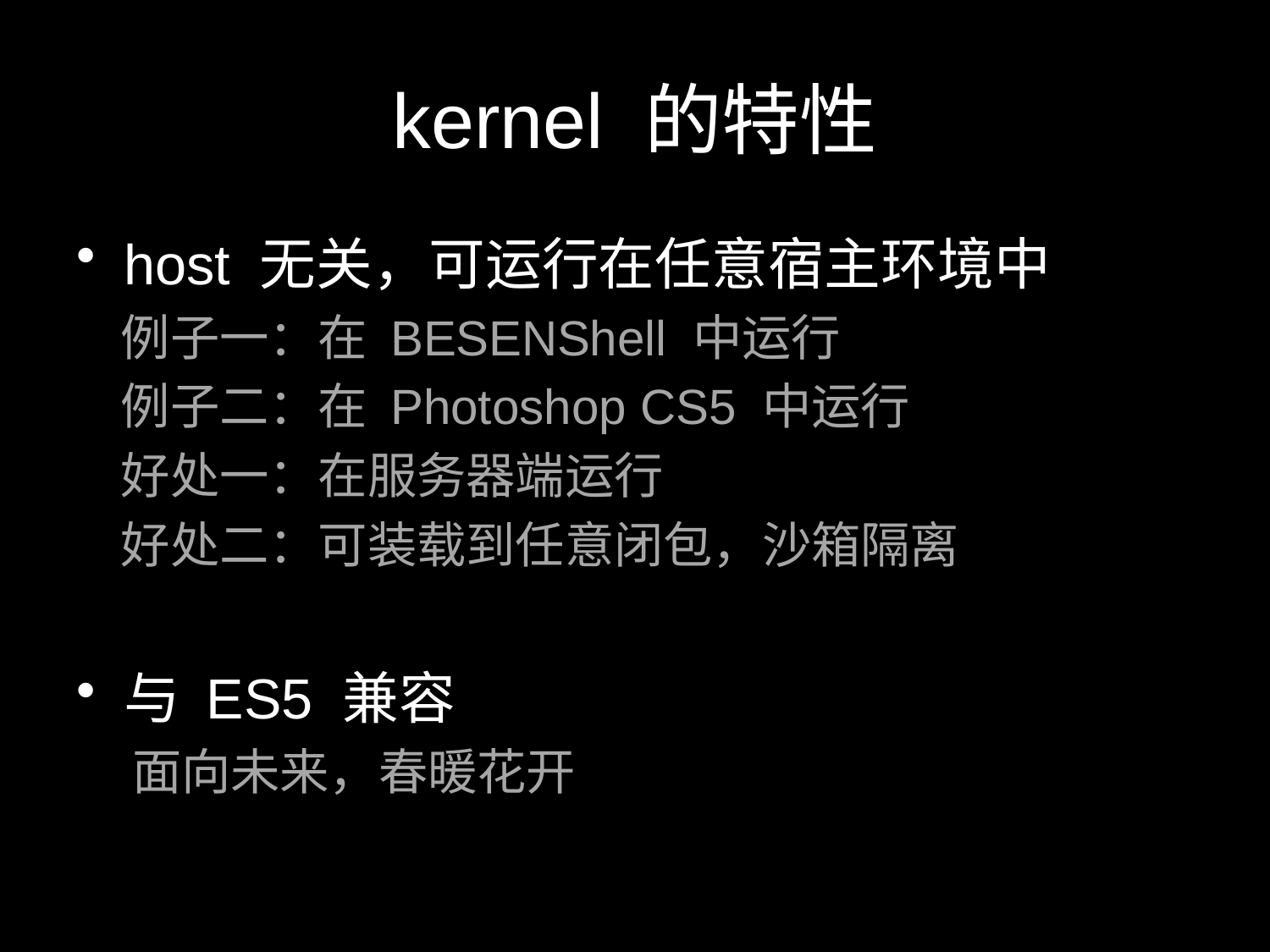

# kernel 的特性
host 无关，可运行在任意宿主环境中
   例子一：在 BESENShell 中运行
   例子二：在 Photoshop CS5 中运行
   好处一：在服务器端运行
   好处二：可装载到任意闭包，沙箱隔离

与 ES5 兼容
    面向未来，春暖花开